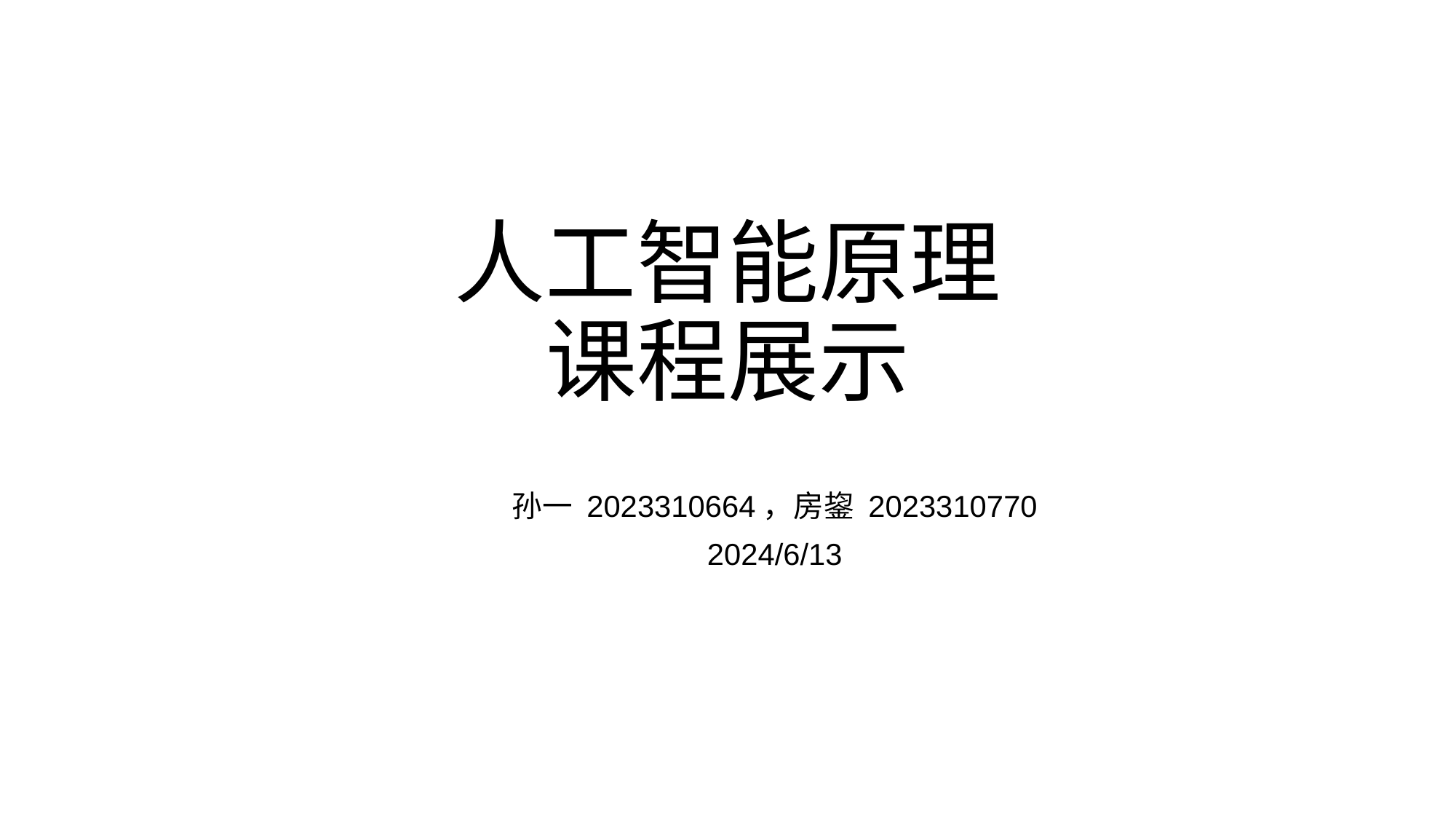

# 人工智能原理 课程展示
孙一 2023310664，房鋆 2023310770
2024/6/13